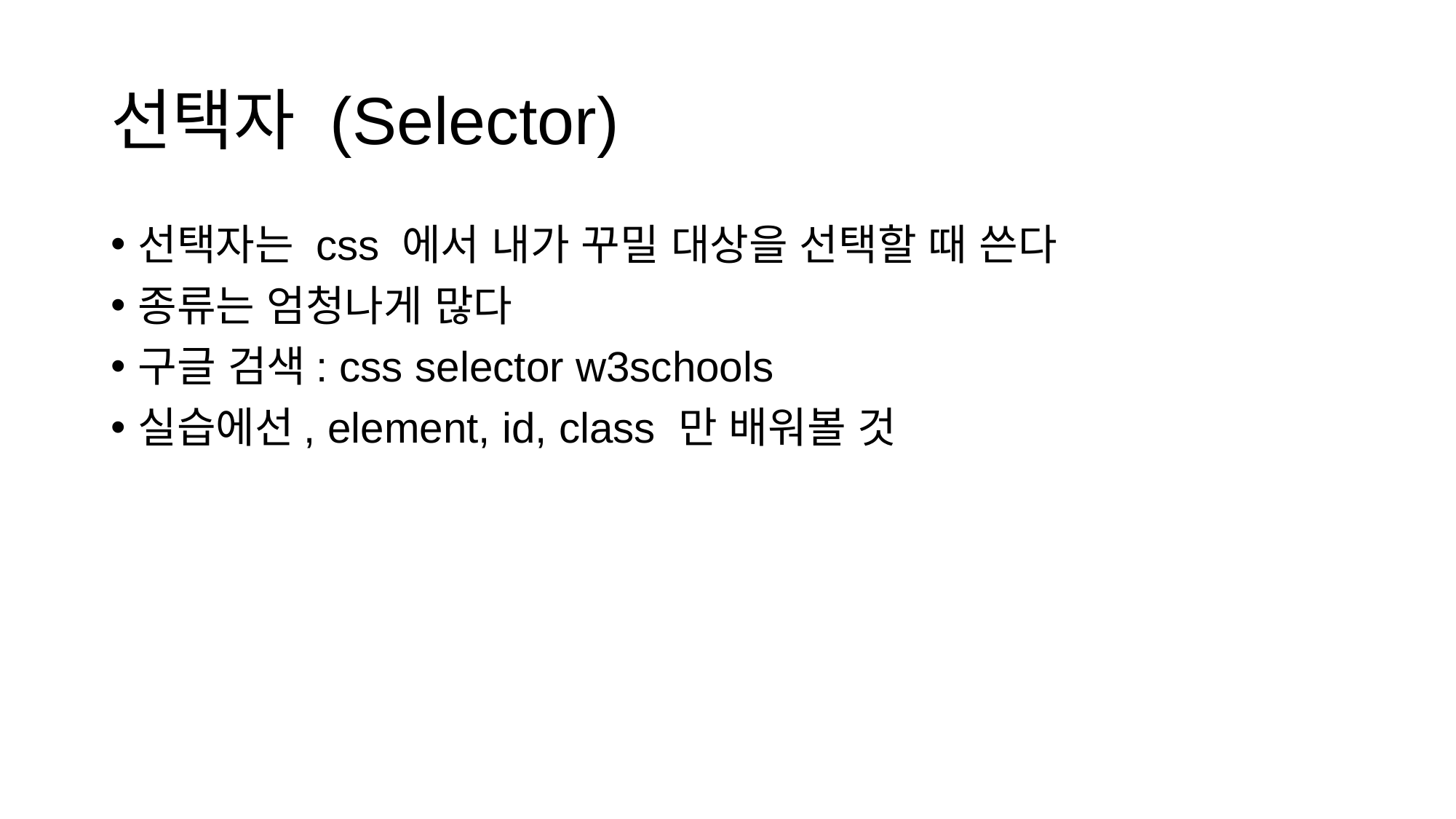

# 선택자 (Selector)
선택자는 css 에서 내가 꾸밀 대상을 선택할 때 쓴다
종류는 엄청나게 많다
구글 검색: css selector w3schools
실습에선, element, id, class 만 배워볼 것